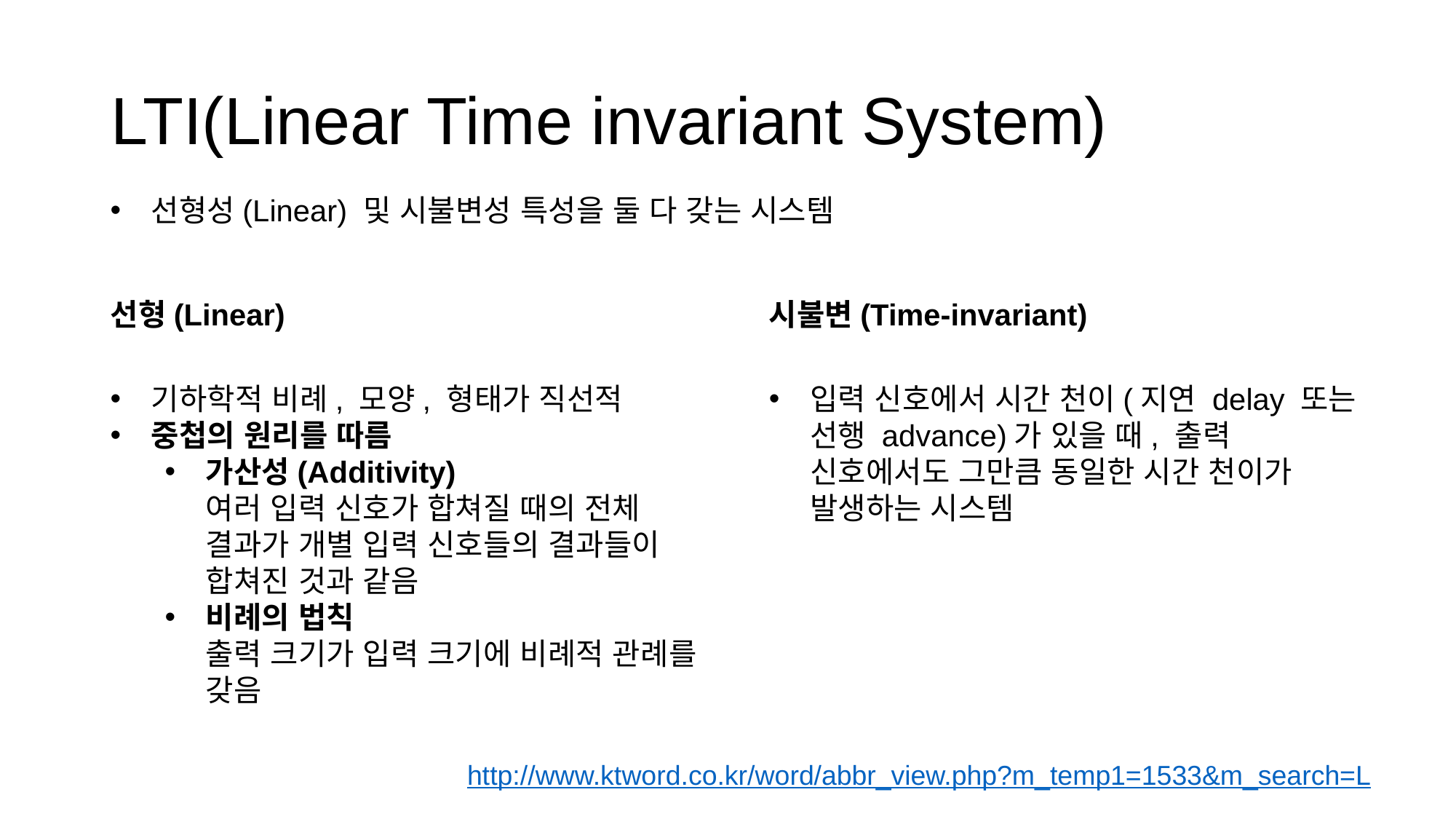

# LTI(Linear Time invariant System)
선형성(Linear) 및 시불변성 특성을 둘 다 갖는 시스템
선형(Linear)
시불변(Time-invariant)
기하학적 비례, 모양, 형태가 직선적
중첩의 원리를 따름
가산성(Additivity)
여러 입력 신호가 합쳐질 때의 전체 결과가 개별 입력 신호들의 결과들이 합쳐진 것과 같음
비례의 법칙
출력 크기가 입력 크기에 비례적 관례를 갖음
입력 신호에서 시간 천이(지연 delay 또는 선행 advance)가 있을 때, 출력 신호에서도 그만큼 동일한 시간 천이가 발생하는 시스템
http://www.ktword.co.kr/word/abbr_view.php?m_temp1=1533&m_search=L